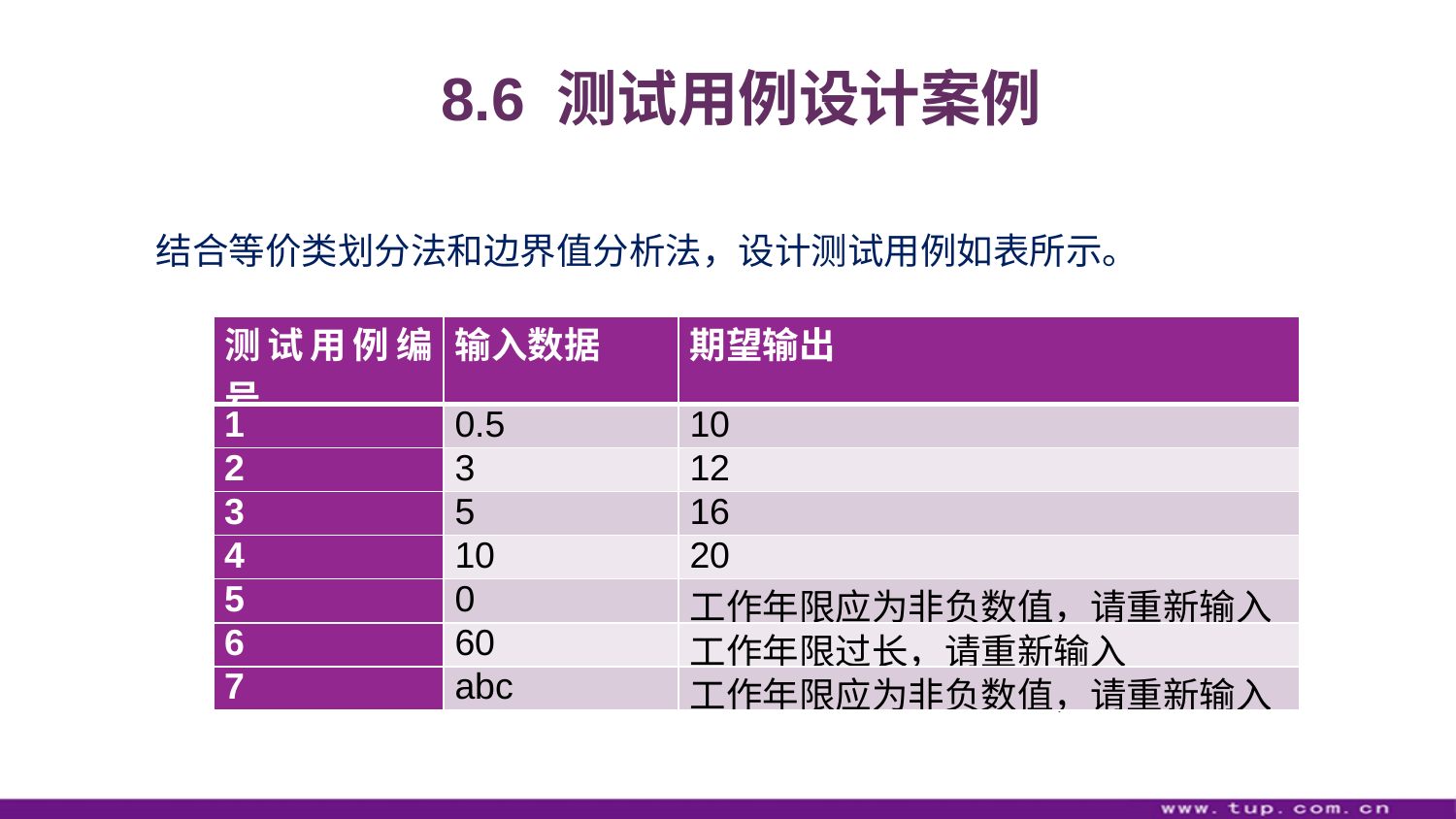

8.6 测试用例设计案例

结合等价类划分法和边界值分析法，设计测试用例如表所示。

| 测试用例编号 | 输入数据 | 期望输出 |
| --- | --- | --- |
| 1 | 0.5 | 10 |
| 2 | 3 | 12 |
| 3 | 5 | 16 |
| 4 | 10 | 20 |
| 5 | 0 | 工作年限应为非负数值，请重新输入 |
| 6 | 60 | 工作年限过长，请重新输入 |
| 7 | abc | 工作年限应为非负数值，请重新输入 |